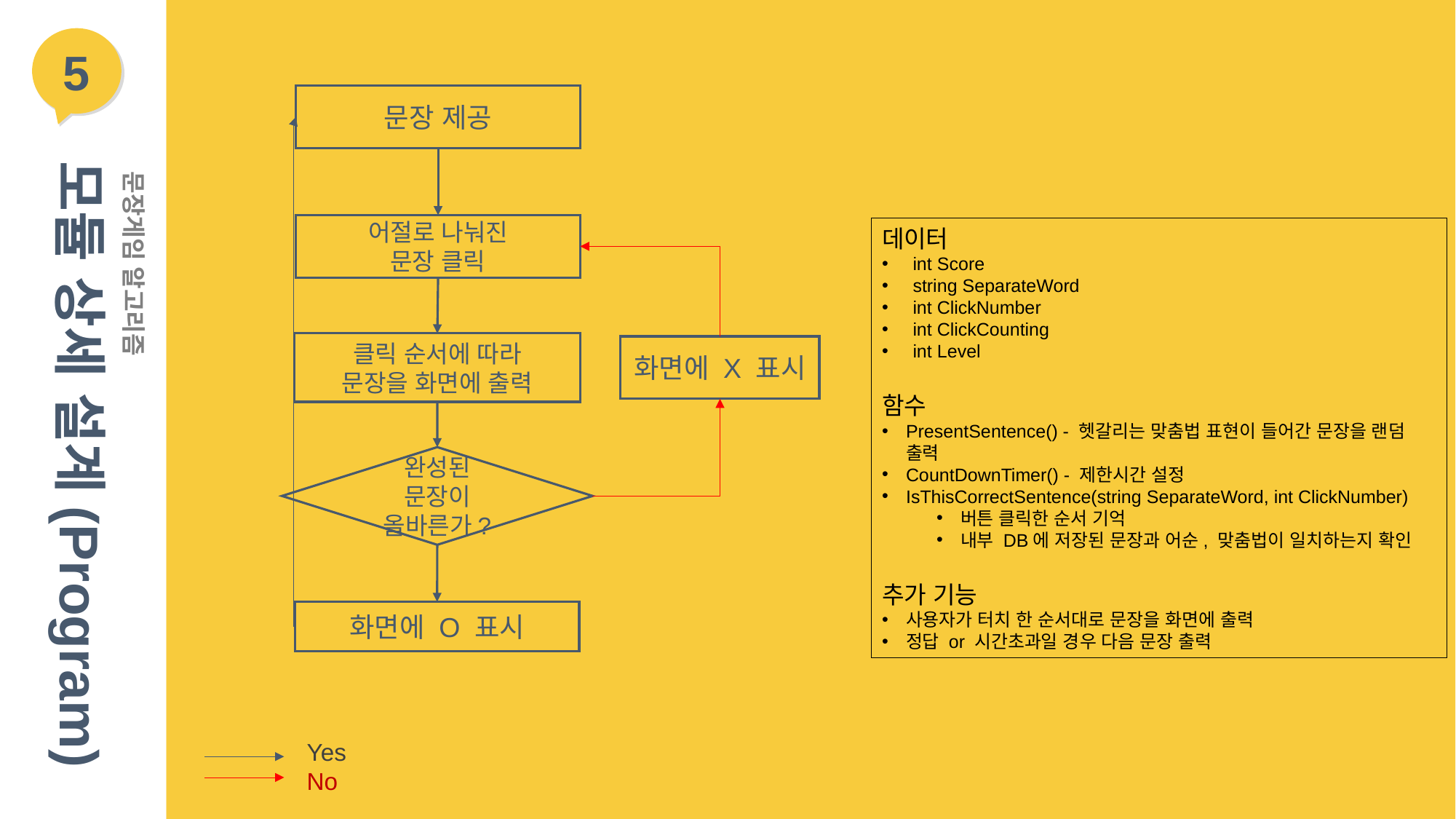

5

문장 제공
모듈 상세 설계(Program)
문장게임 알고리즘
어절로 나눠진
문장 클릭
데이터
int Score
string SeparateWord
int ClickNumber
int ClickCounting
int Level

함수
PresentSentence() - 헷갈리는 맞춤법 표현이 들어간 문장을 랜덤 출력
CountDownTimer() - 제한시간 설정
IsThisCorrectSentence(string SeparateWord, int ClickNumber)
버튼 클릭한 순서 기억
내부 DB에 저장된 문장과 어순, 맞춤법이 일치하는지 확인

추가 기능
사용자가 터치 한 순서대로 문장을 화면에 출력
정답 or 시간초과일 경우 다음 문장 출력
클릭 순서에 따라
문장을 화면에 출력
화면에 X 표시
완성된 문장이
올바른가?
화면에 O 표시
	Yes
	No